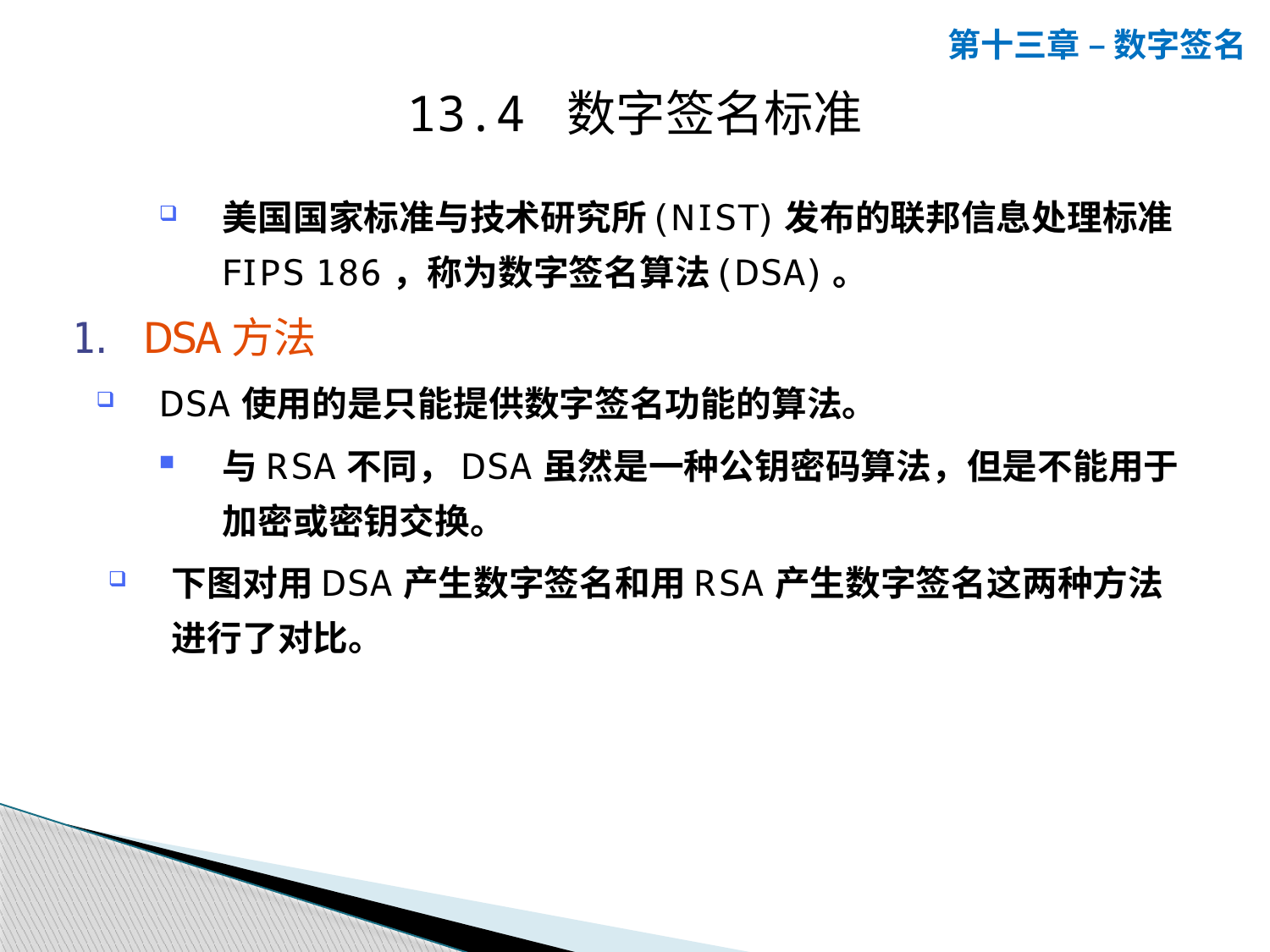

第十三章 – 数字签名
13.4 数字签名标准
美国国家标准与技术研究所(NIST)发布的联邦信息处理标准FIPS 186，称为数字签名算法(DSA)。
DSA方法
DSA使用的是只能提供数字签名功能的算法。
与RSA不同，DSA虽然是一种公钥密码算法，但是不能用于加密或密钥交换。
下图对用DSA产生数字签名和用RSA产生数字签名这两种方法进行了对比。